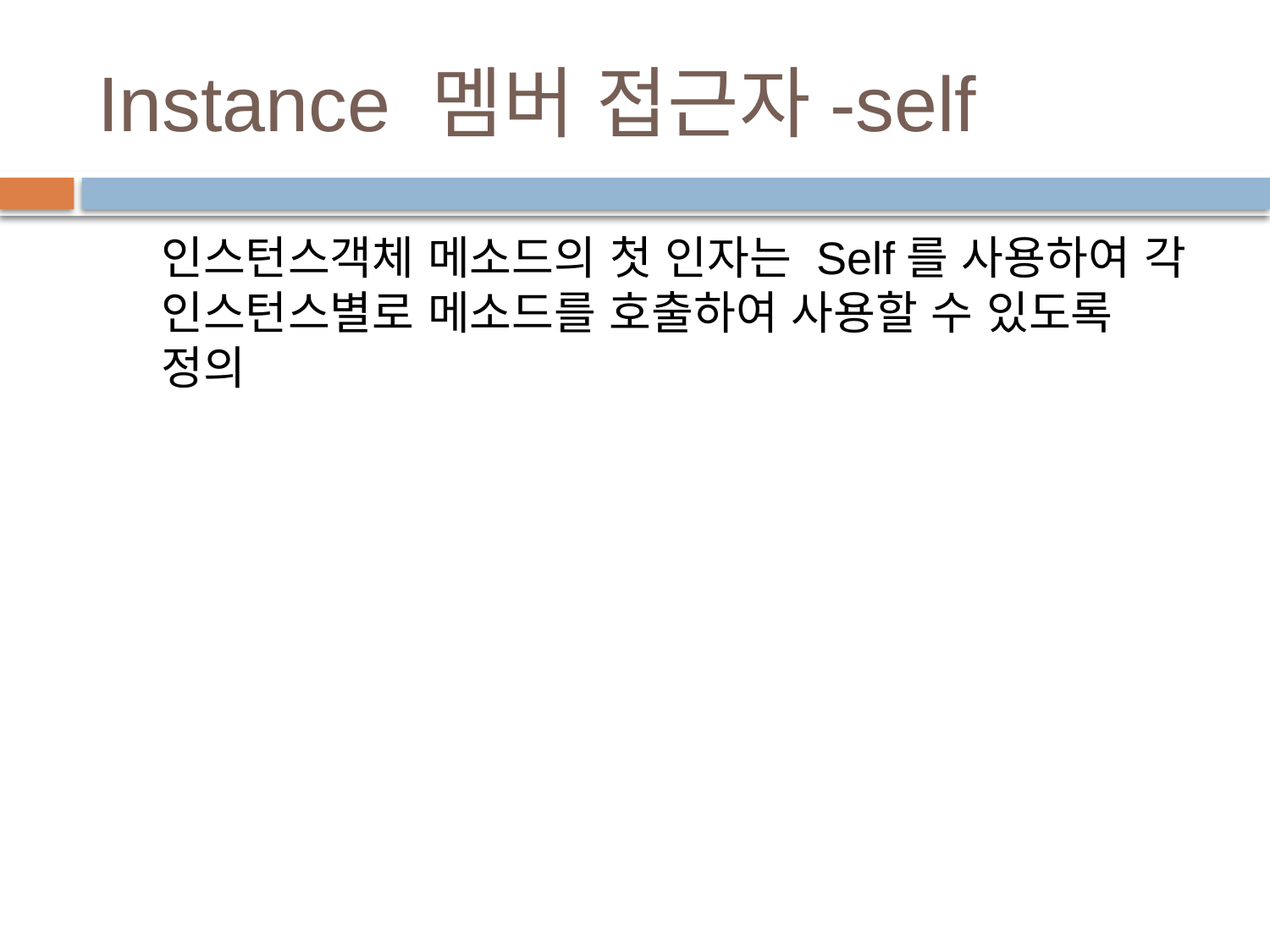

# Instance 멤버 접근자-self
인스턴스객체 메소드의 첫 인자는 Self를 사용하여 각 인스턴스별로 메소드를 호출하여 사용할 수 있도록 정의